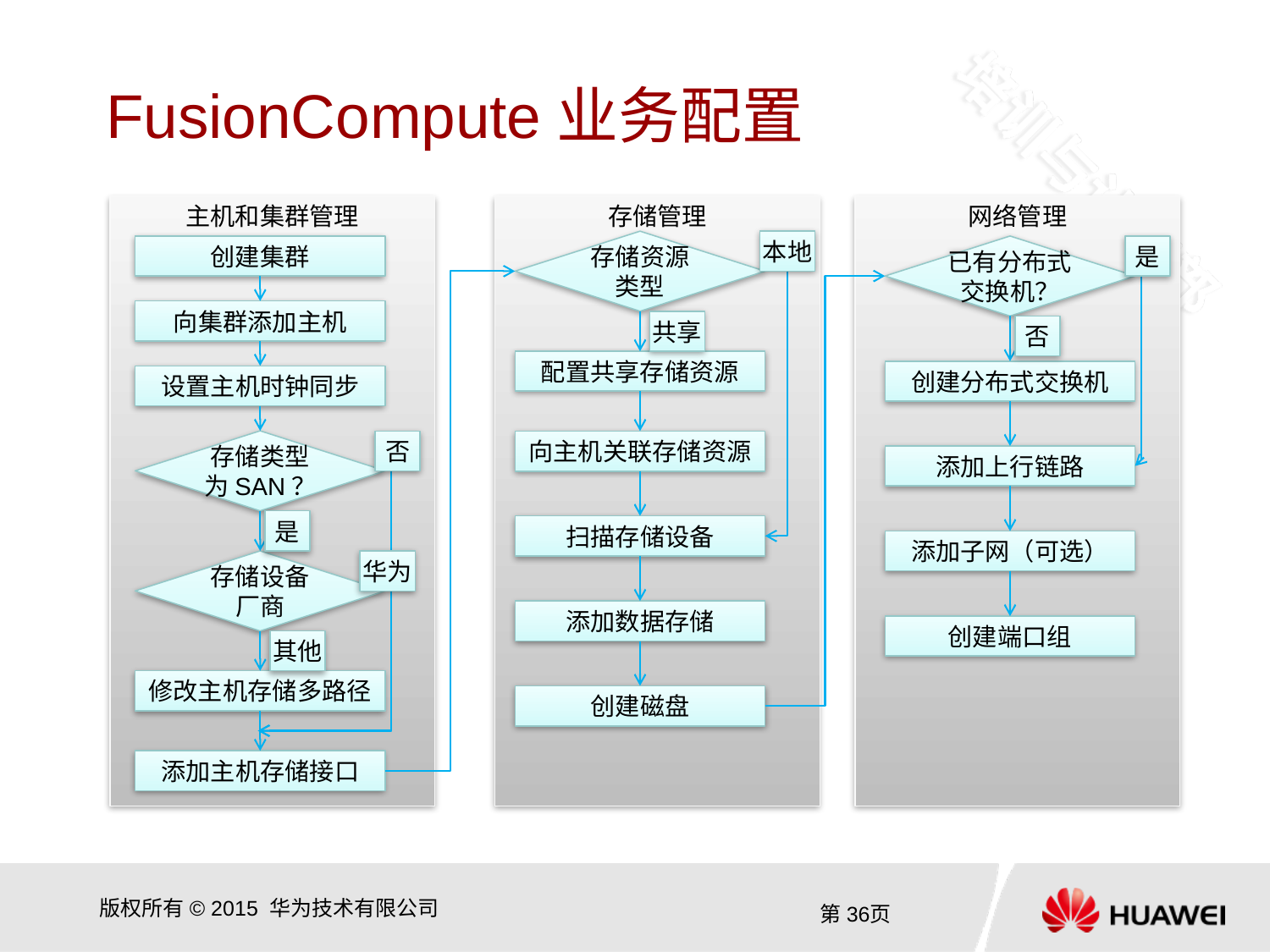

# FusionCompute业务配置
主机和集群管理
存储管理
网络管理
本地
存储资源
类型
创建集群
已有分布式交换机？
是
向集群添加主机
共享
否
配置共享存储资源
创建分布式交换机
设置主机时钟同步
存储类型
为SAN？
否
向主机关联存储资源
添加上行链路
是
扫描存储设备
添加子网（可选）
存储设备
厂商
华为
添加数据存储
创建端口组
其他
修改主机存储多路径
创建磁盘
添加主机存储接口